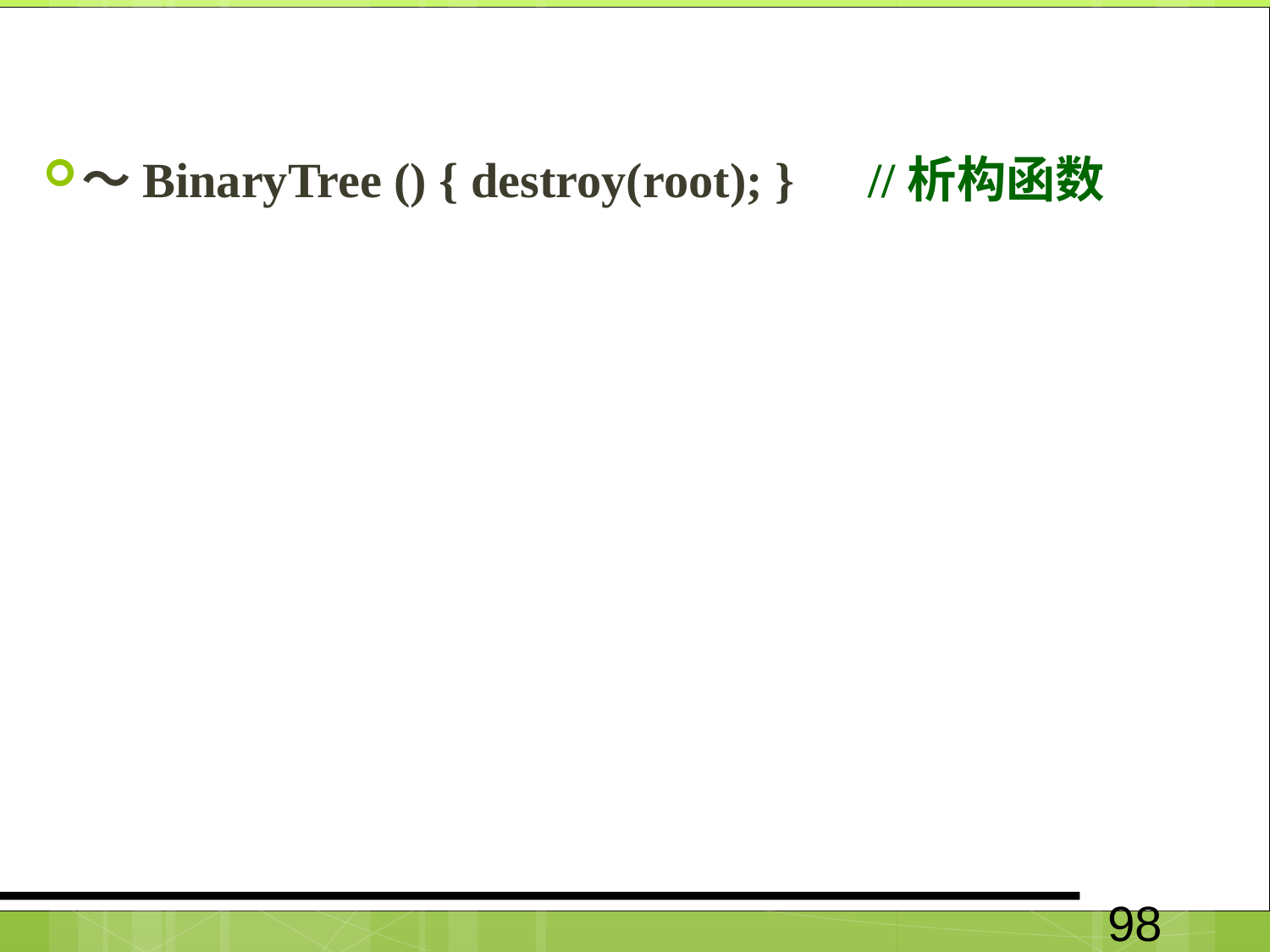

#
～BinaryTree () { destroy(root); }	  //析构函数

98